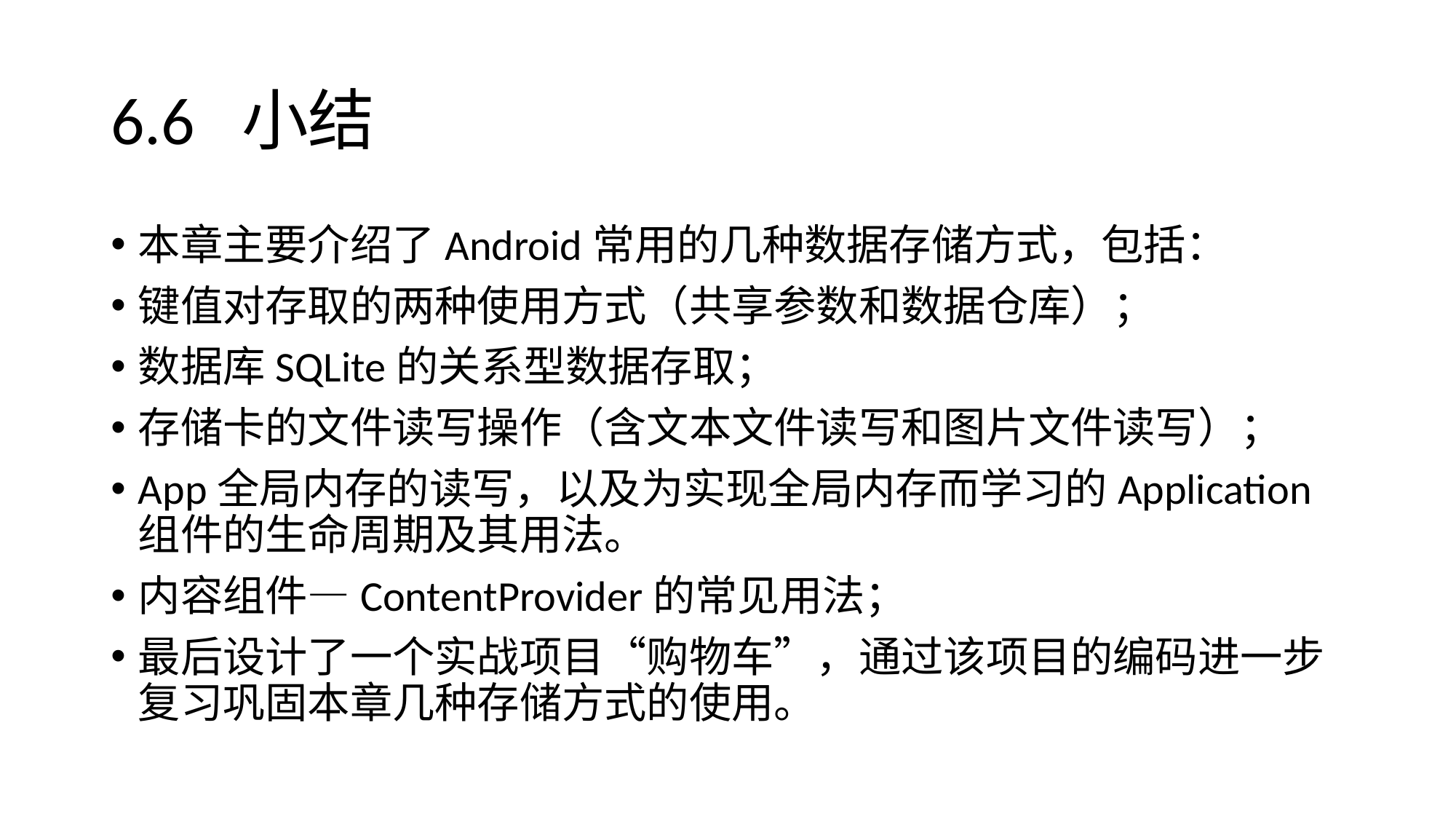

# 6.6  小结
本章主要介绍了Android常用的几种数据存储方式，包括：
键值对存取的两种使用方式（共享参数和数据仓库）；
数据库SQLite的关系型数据存取；
存储卡的文件读写操作（含文本文件读写和图片文件读写）；
App全局内存的读写，以及为实现全局内存而学习的Application组件的生命周期及其用法。
内容组件—ContentProvider的常见用法；
最后设计了一个实战项目“购物车”，通过该项目的编码进一步复习巩固本章几种存储方式的使用。